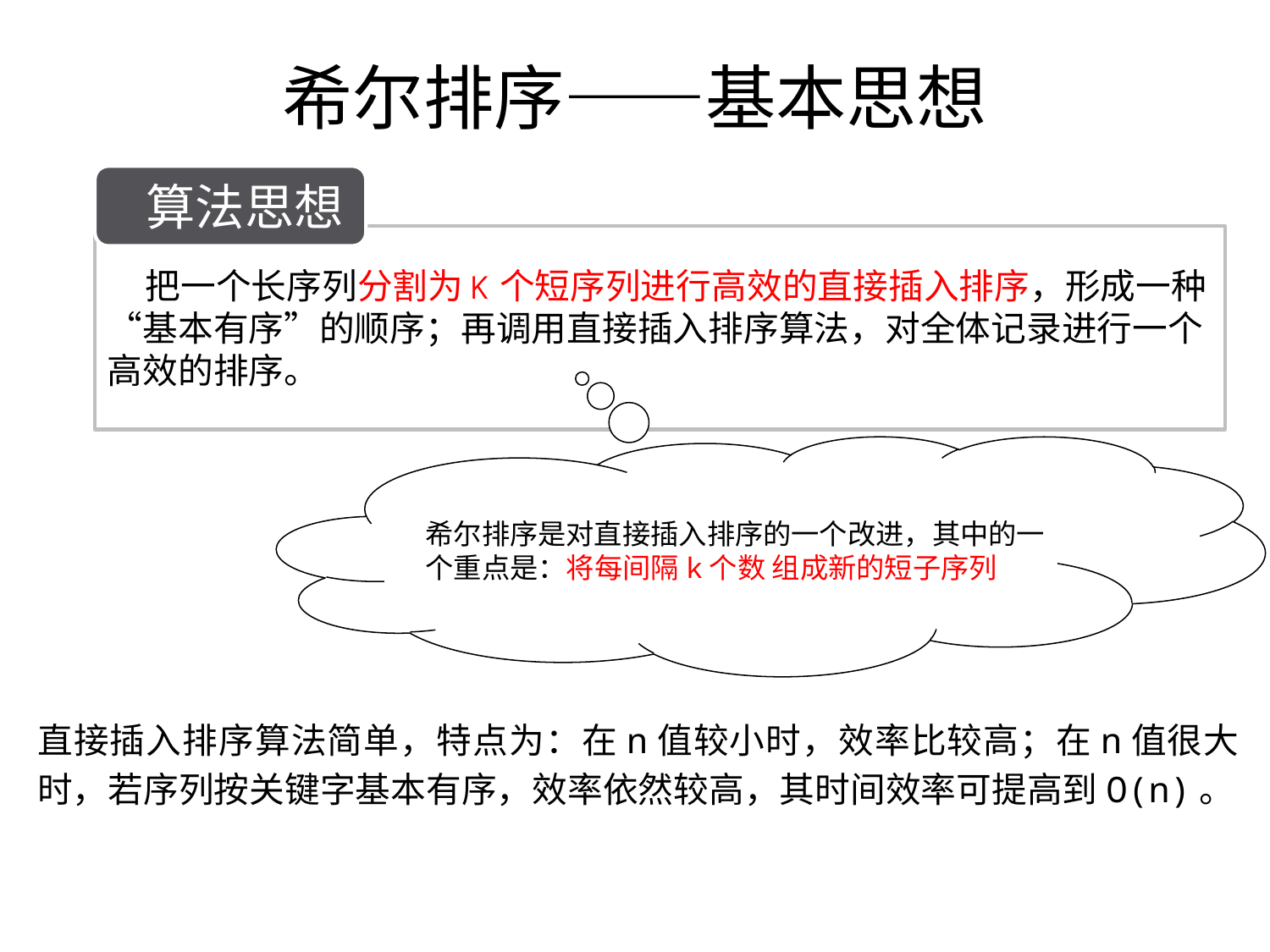

# 希尔排序——基本思想
算法思想
    把一个长序列分割为K个短序列进行高效的直接插入排序，形成一种“基本有序”的顺序；再调用直接插入排序算法，对全体记录进行一个高效的排序。
希尔排序是对直接插入排序的一个改进，其中的一个重点是：将每间隔k个数 组成新的短子序列
直接插入排序算法简单，特点为：在n值较小时，效率比较高；在n值很大时，若序列按关键字基本有序，效率依然较高，其时间效率可提高到O(n)。